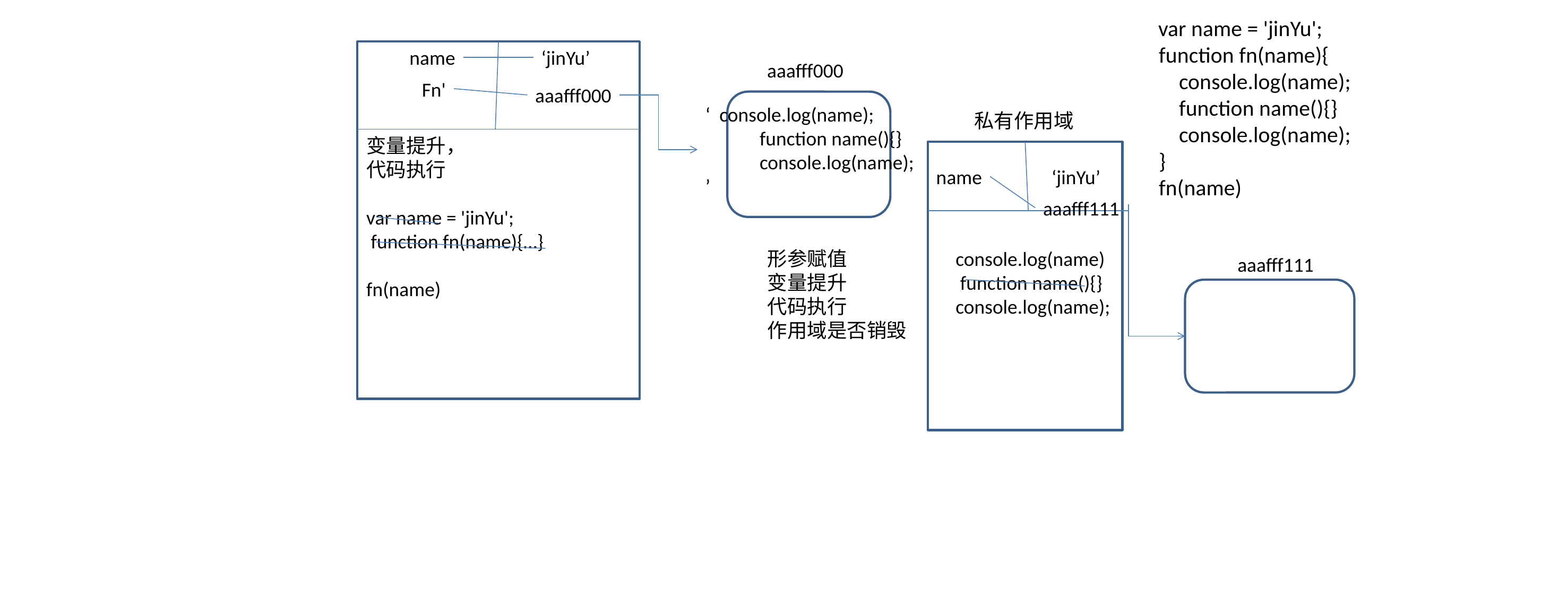

var name = 'jinYu';
        function fn(name){
            console.log(name);
            function name(){}
            console.log(name);
        }
        fn(name)

name
‘jinYu’
aaafff000
Fn'
aaafff000

‘  console.log(name);
            function name(){}
            console.log(name);
’
私有作用域
变量提升，
代码执行

var name = 'jinYu';
 function fn(name){…}

fn(name)

name
‘jinYu’
aaafff111
形参赋值
变量提升
代码执行
作用域是否销毁
console.log(name)
 function name(){}
console.log(name);
aaafff111